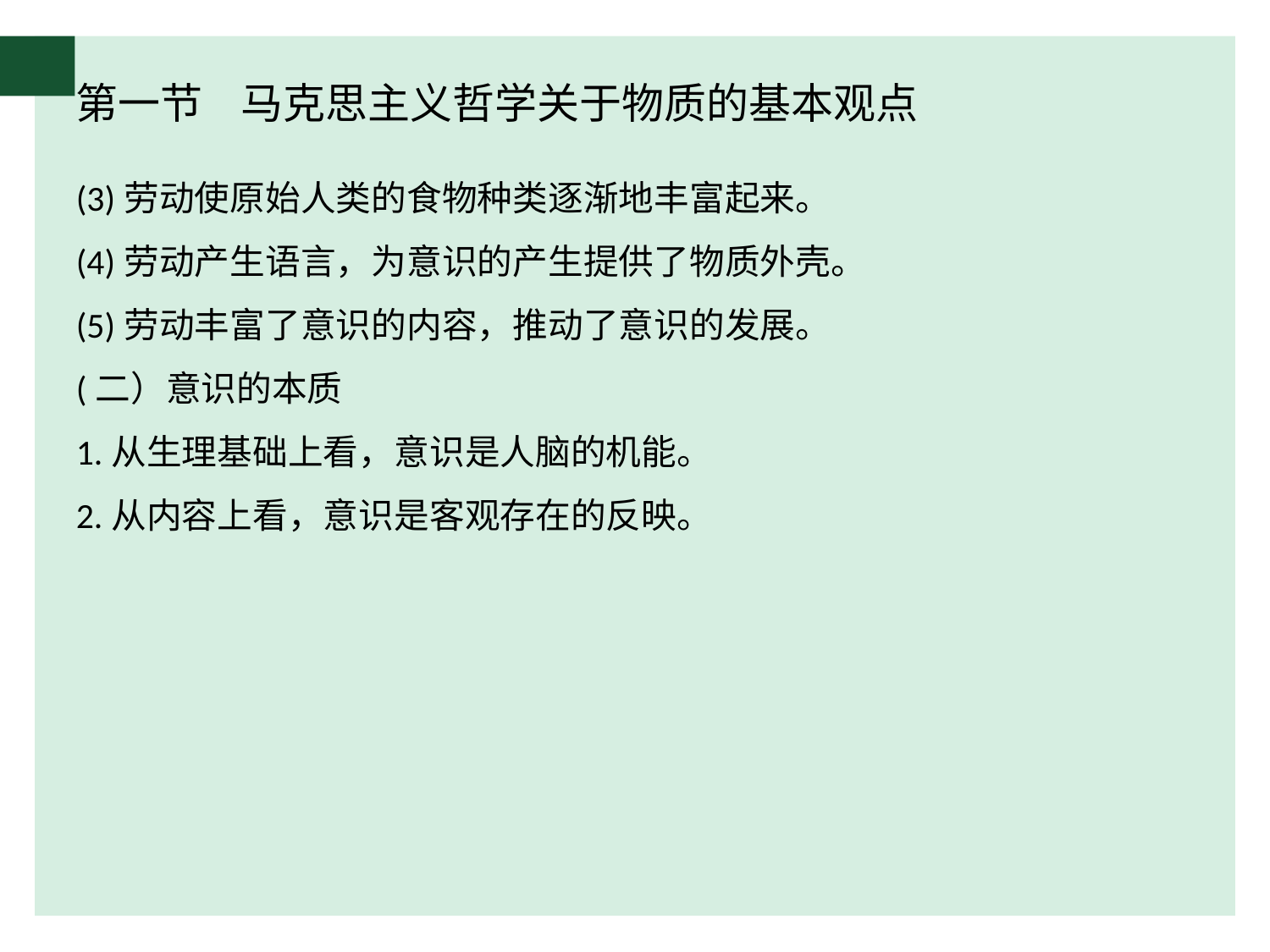

# 第一节    马克思主义哲学关于物质的基本观点
(3)劳动使原始人类的食物种类逐渐地丰富起来。
(4)劳动产生语言，为意识的产生提供了物质外壳。
(5)劳动丰富了意识的内容，推动了意识的发展。
(二）意识的本质
1.从生理基础上看，意识是人脑的机能。
2.从内容上看，意识是客观存在的反映。